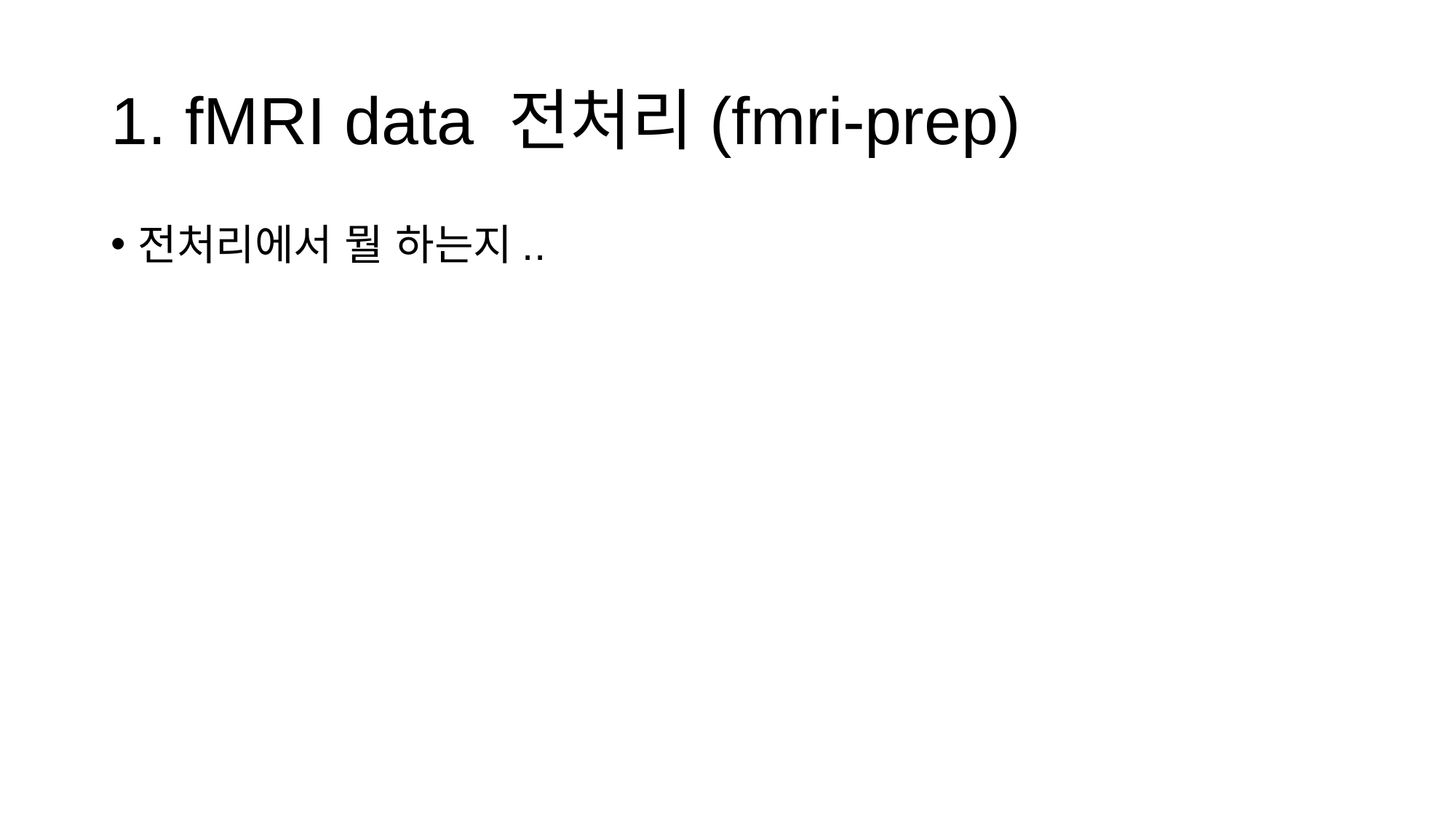

# 1. fMRI data 전처리(fmri-prep)
전처리에서 뭘 하는지..